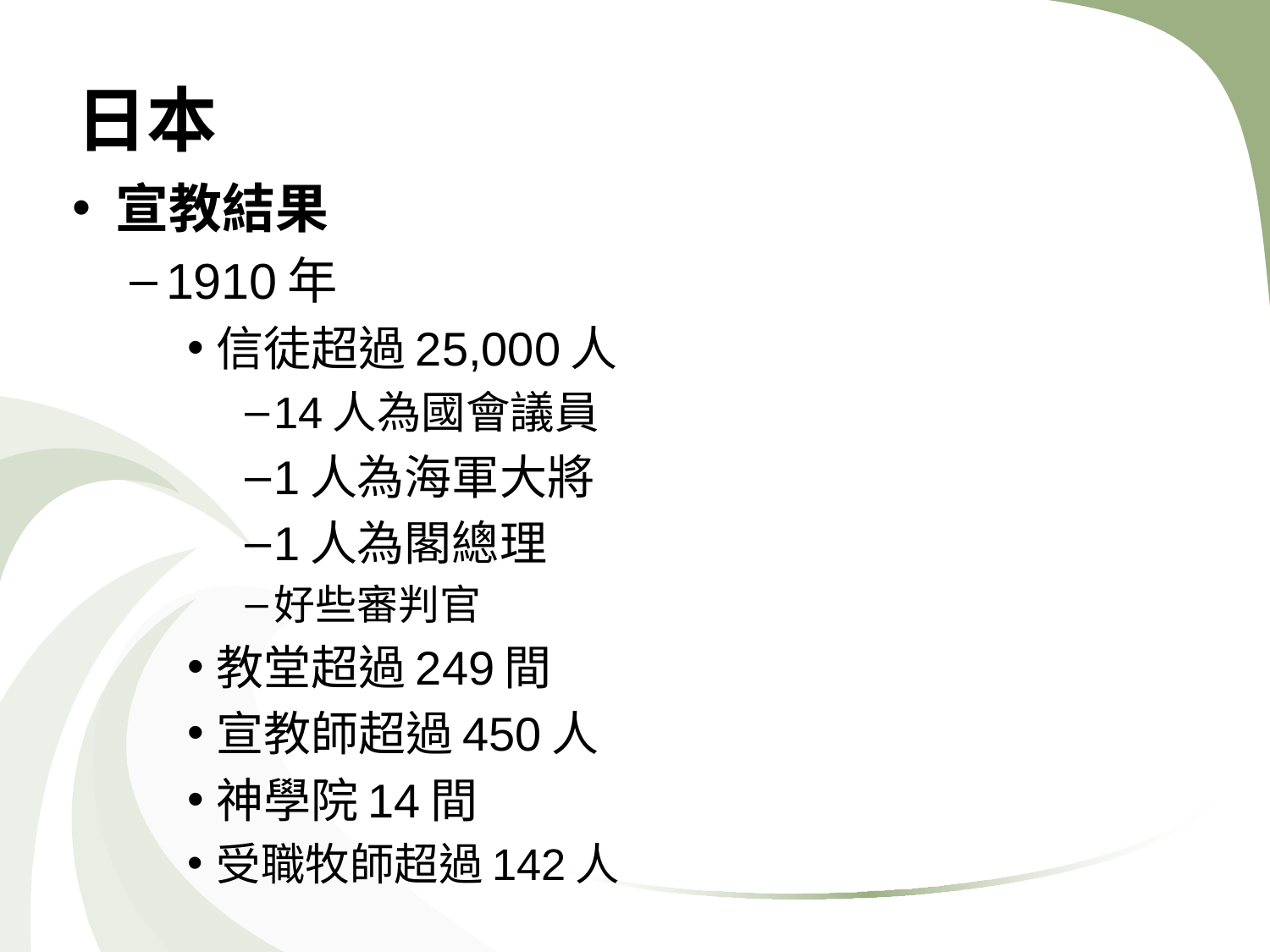

# 日本
宣教結果
1910年
信徒超過25,000人
14人為國會議員
1人為海軍大將
1人為閣總理
好些審判官
教堂超過249間
宣教師超過450人
神學院14間
受職牧師超過142人